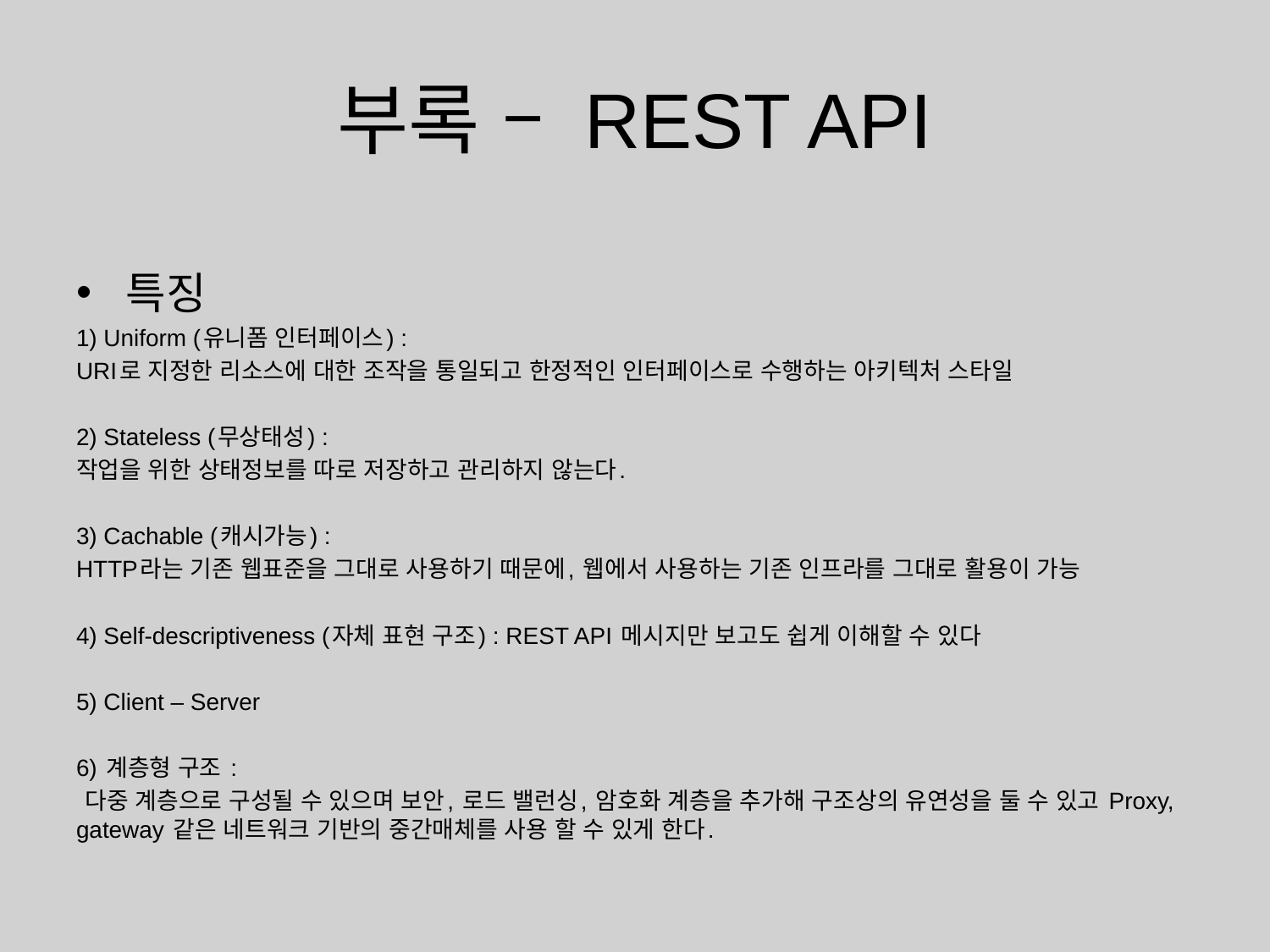

# 부록 – REST API

특징
1) Uniform (유니폼 인터페이스) :
URI로 지정한 리소스에 대한 조작을 통일되고 한정적인 인터페이스로 수행하는 아키텍처 스타일

2) Stateless (무상태성) :
작업을 위한 상태정보를 따로 저장하고 관리하지 않는다.

3) Cachable (캐시가능) :
HTTP라는 기존 웹표준을 그대로 사용하기 때문에, 웹에서 사용하는 기존 인프라를 그대로 활용이 가능

4) Self-descriptiveness (자체 표현 구조) : REST API 메시지만 보고도 쉽게 이해할 수 있다

5) Client – Server

6) 계층형 구조 :
 다중 계층으로 구성될 수 있으며 보안, 로드 밸런싱, 암호화 계층을 추가해 구조상의 유연성을 둘 수 있고 Proxy, gateway 같은 네트워크 기반의 중간매체를 사용 할 수 있게 한다.